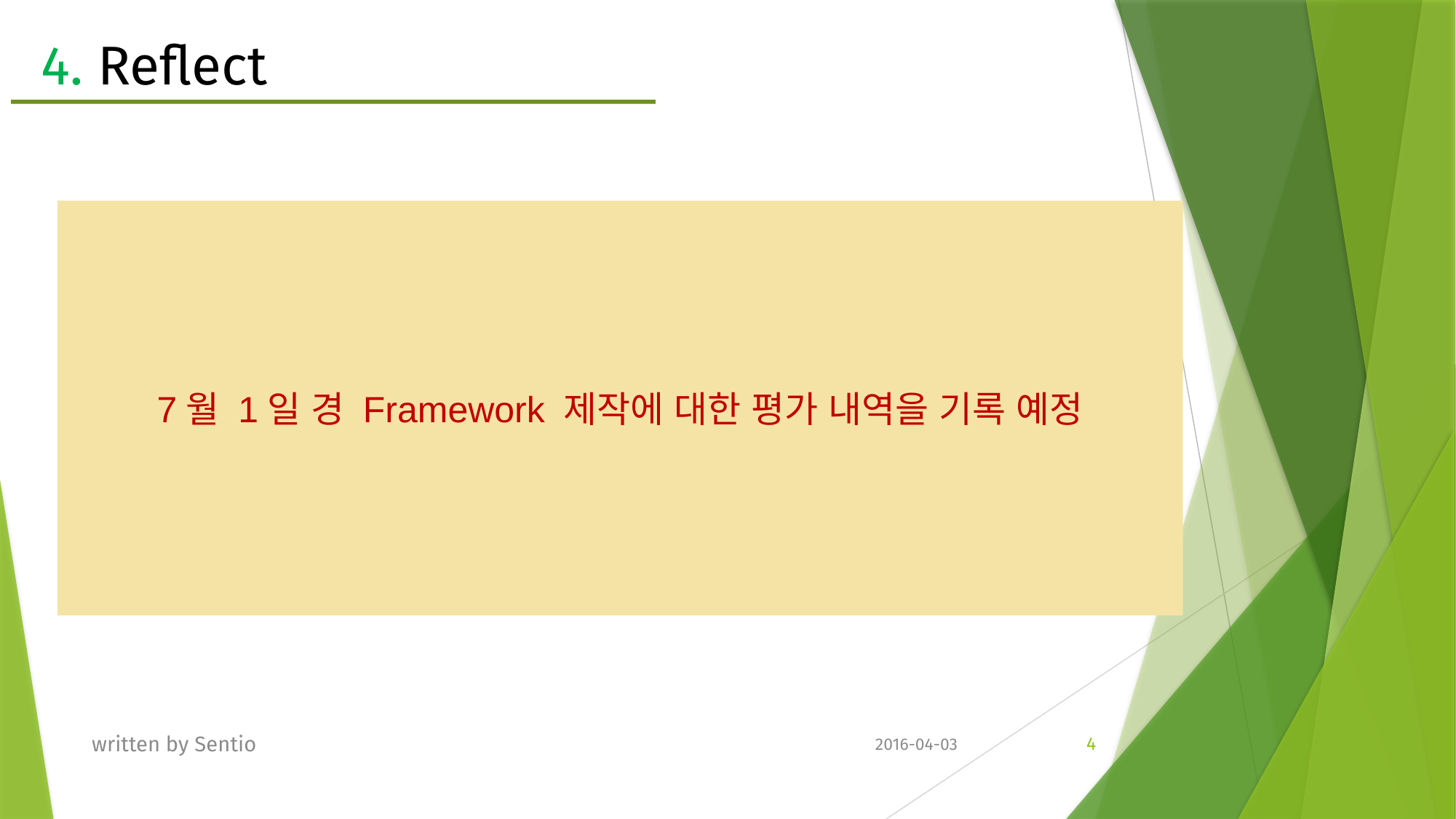

# 4. Reflect

7월 1일 경 Framework 제작에 대한 평가 내역을 기록 예정

written by Sentio
2016-04-03
4